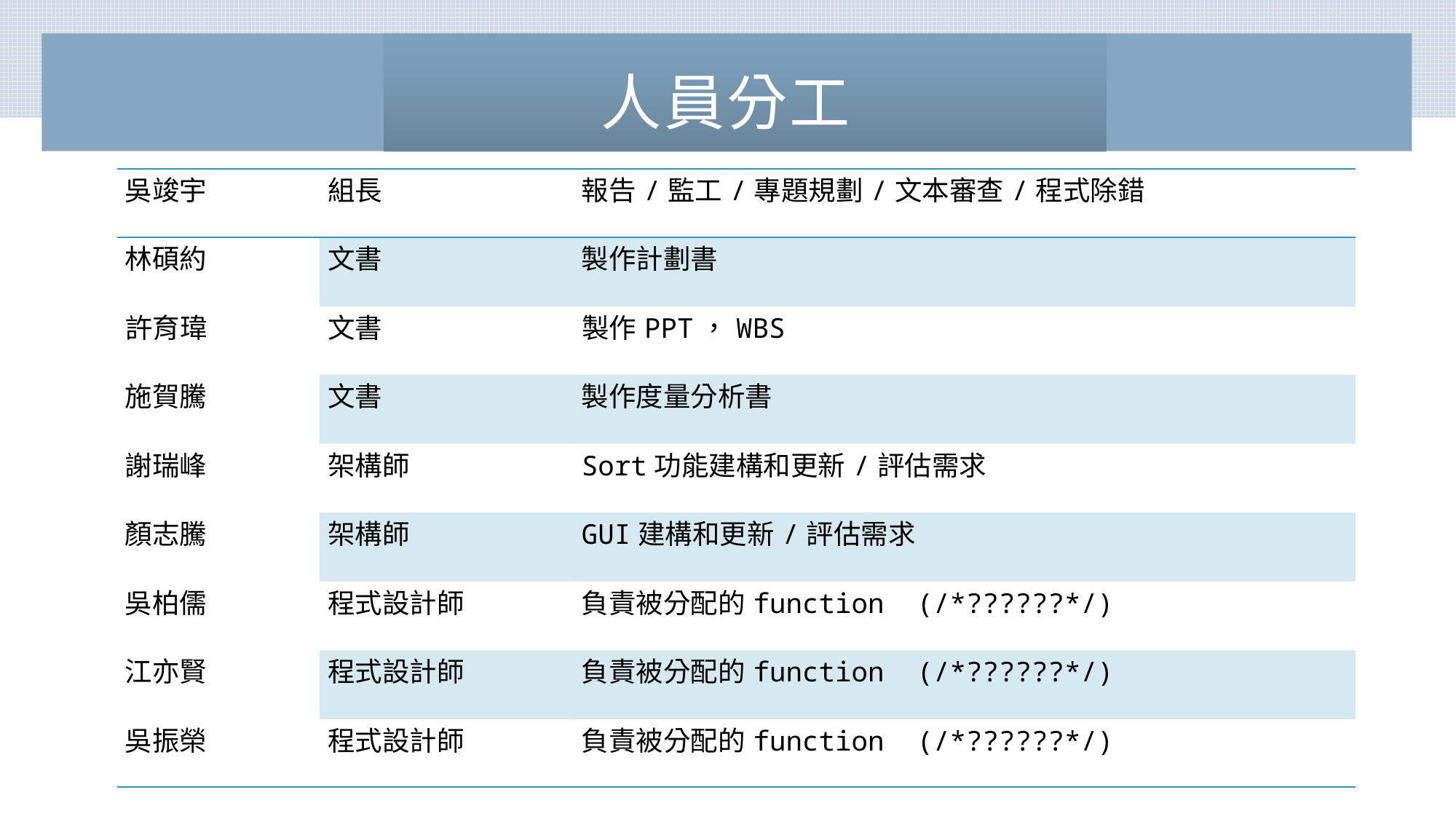

人員分工

| 吳竣宇 | 組長 | 報告/監工/專題規劃/文本審查/程式除錯 |
| --- | --- | --- |
| 林碩約 | 文書 | 製作計劃書 |
| 許育瑋 | 文書 | 製作PPT，WBS |
| 施賀騰 | 文書 | 製作度量分析書 |
| 謝瑞峰 | 架構師 | Sort功能建構和更新/評估需求 |
| 顏志騰 | 架構師 | GUI建構和更新/評估需求 |
| 吳柏儒 | 程式設計師 | 負責被分配的function (/\*??????\*/) |
| 江亦賢 | 程式設計師 | 負責被分配的function (/\*??????\*/) |
| 吳振榮 | 程式設計師 | 負責被分配的function (/\*??????\*/) |